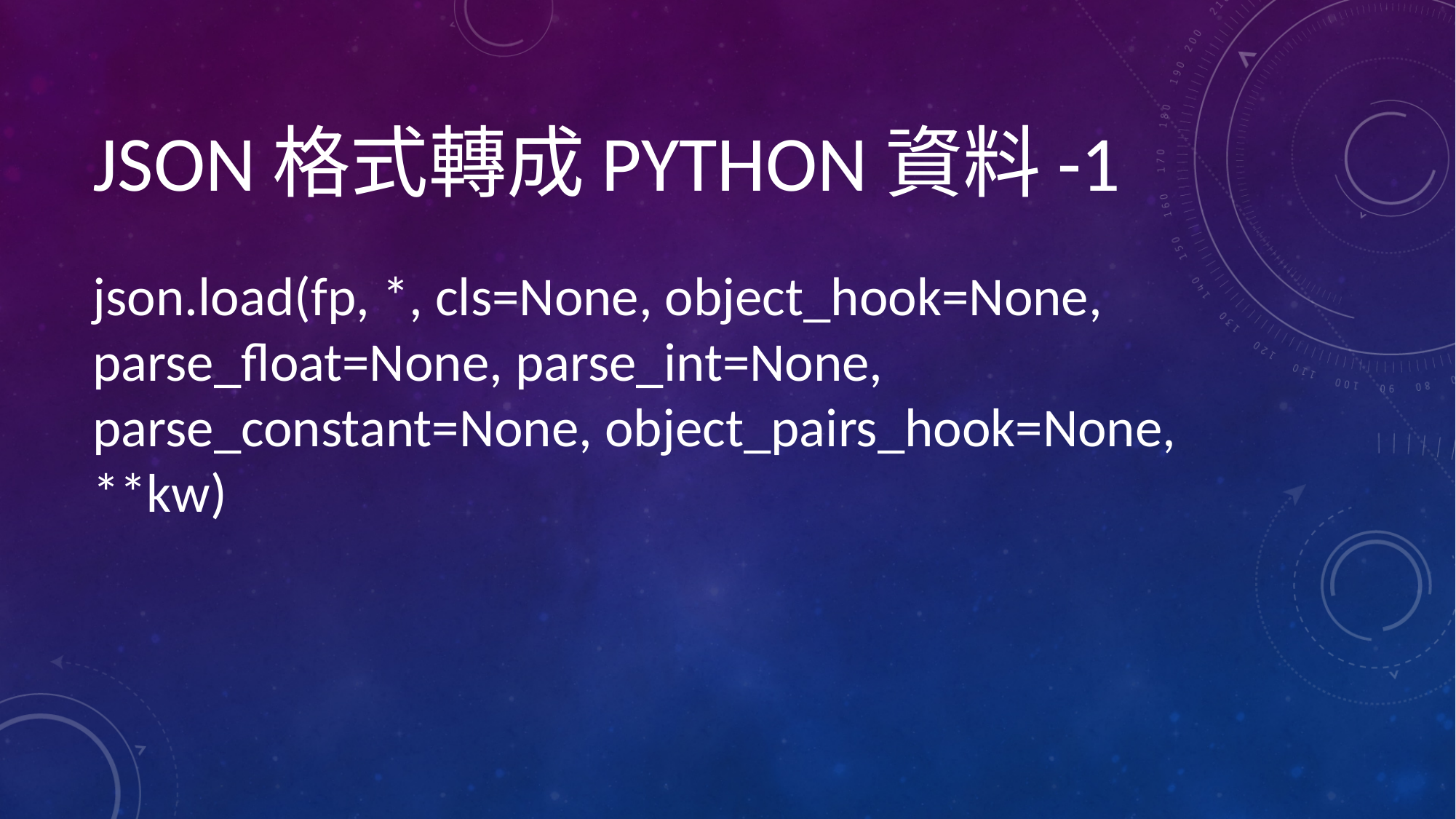

# json格式轉成Python資料-1
json.load(fp, *, cls=None, object_hook=None, parse_float=None, parse_int=None, parse_constant=None, object_pairs_hook=None, **kw)